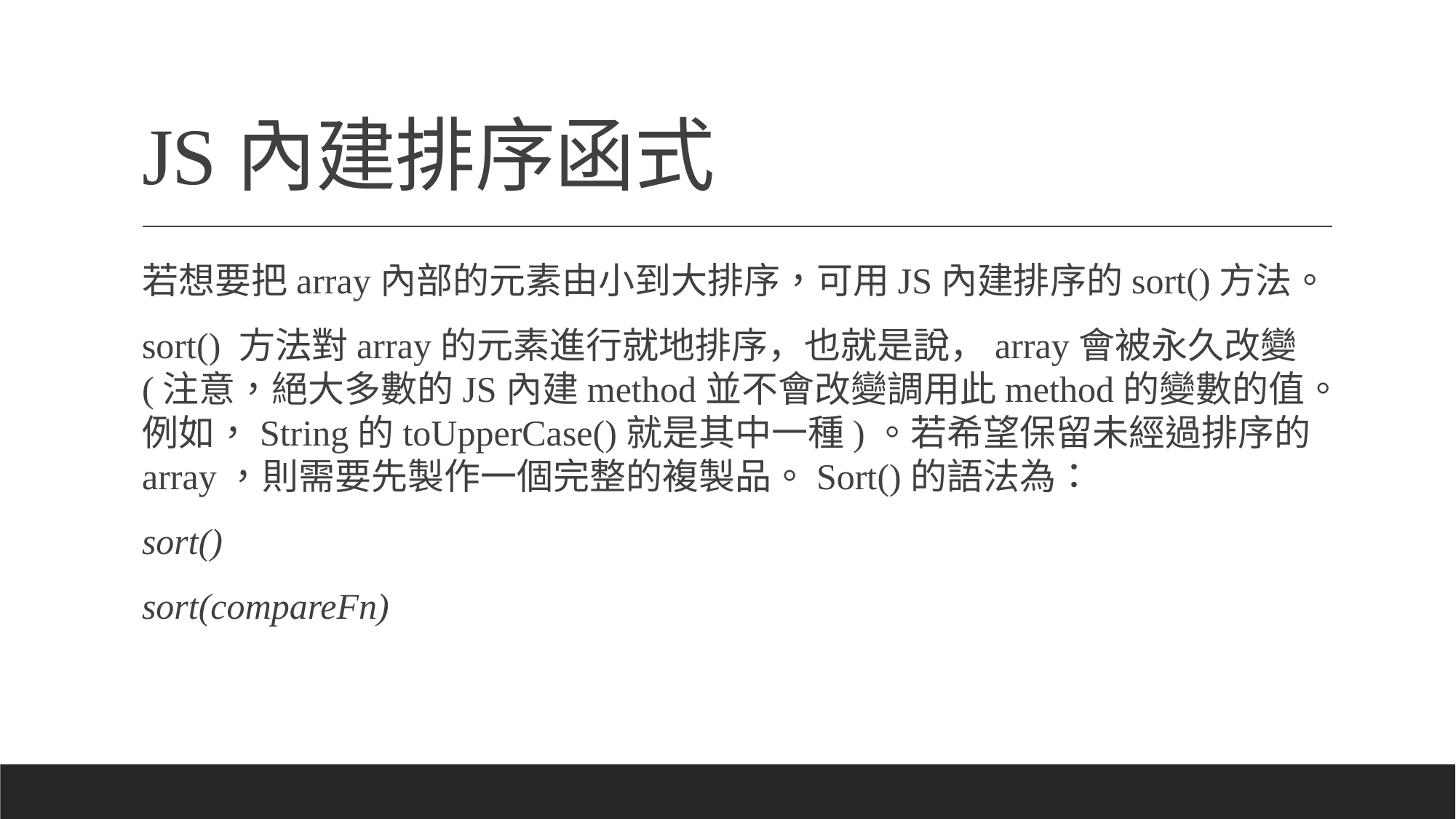

# JS內建排序函式
若想要把array內部的元素由小到大排序，可用JS內建排序的sort()方法。
sort() 方法對array的元素進行就地排序，也就是說，array會被永久改變 (注意，絕大多數的JS內建method並不會改變調用此method的變數的值。例如，String的toUpperCase()就是其中一種)。若希望保留未經過排序的array，則需要先製作一個完整的複製品。Sort()的語法為：
sort()
sort(compareFn)